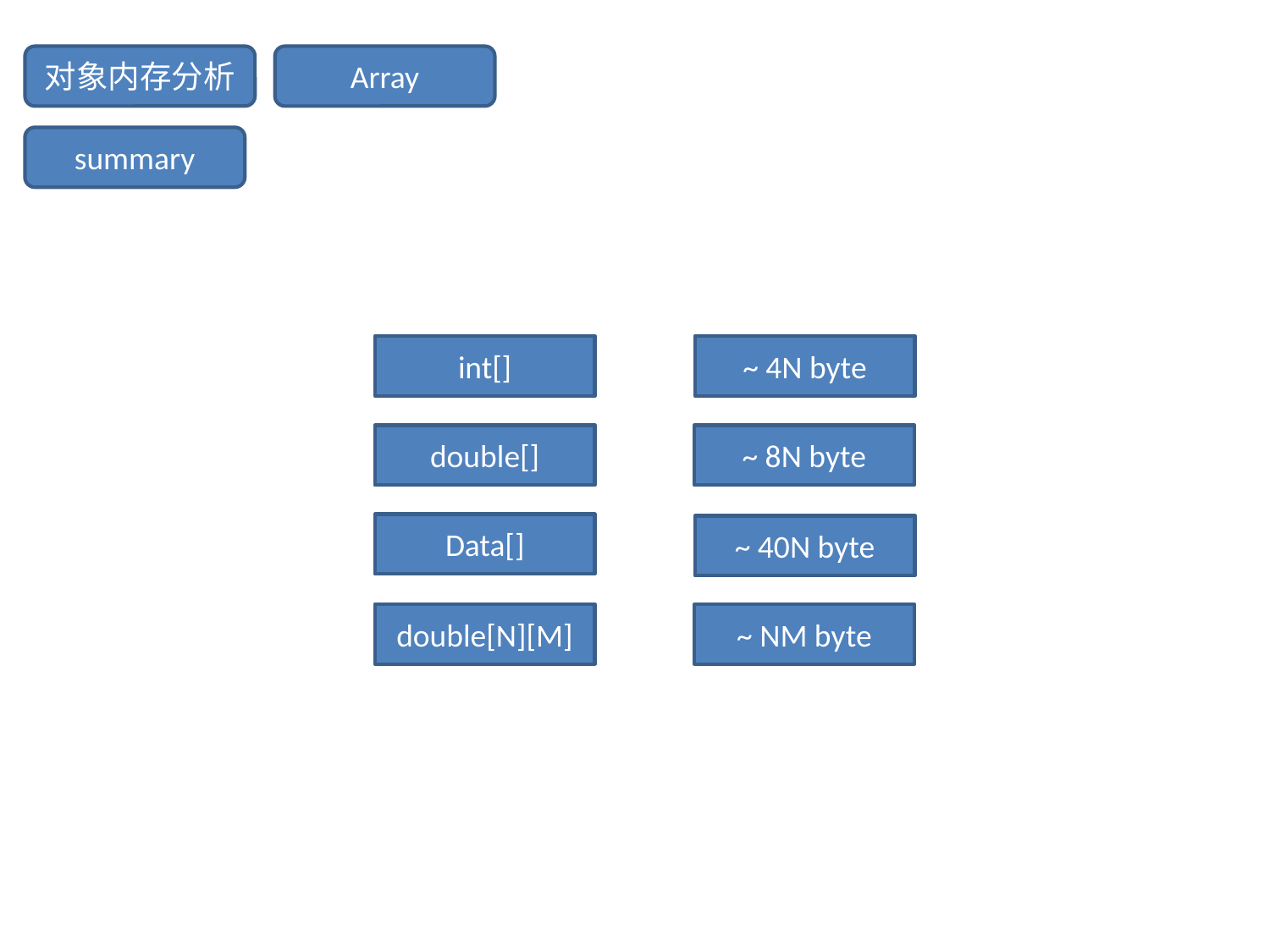

对象内存分析
Array
summary
int[]
~ 4N byte
double[]
~ 8N byte
Data[]
~ 40N byte
double[N][M]
~ NM byte